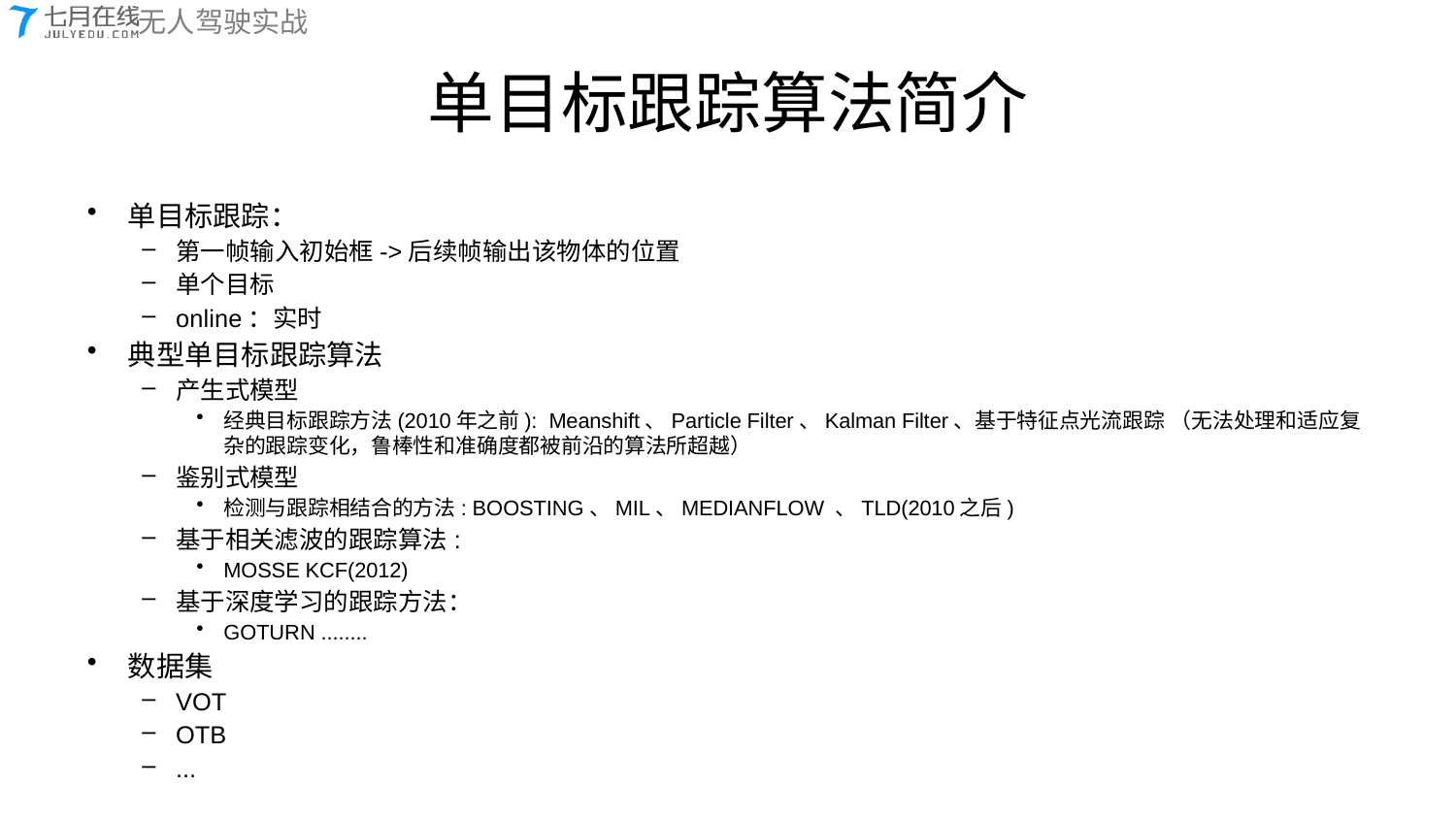

# 单目标跟踪算法简介
单目标跟踪：
第一帧输入初始框->后续帧输出该物体的位置
单个目标
online：实时
典型单目标跟踪算法
产生式模型
经典目标跟踪方法(2010年之前):  Meanshift、Particle Filter、Kalman Filter、基于特征点光流跟踪 （无法处理和适应复杂的跟踪变化，鲁棒性和准确度都被前沿的算法所超越）
鉴别式模型
检测与跟踪相结合的方法: BOOSTING、MIL、MEDIANFLOW 、TLD(2010之后)
基于相关滤波的跟踪算法:
MOSSE KCF(2012)
基于深度学习的跟踪方法：
GOTURN ........
数据集
VOT
OTB
...